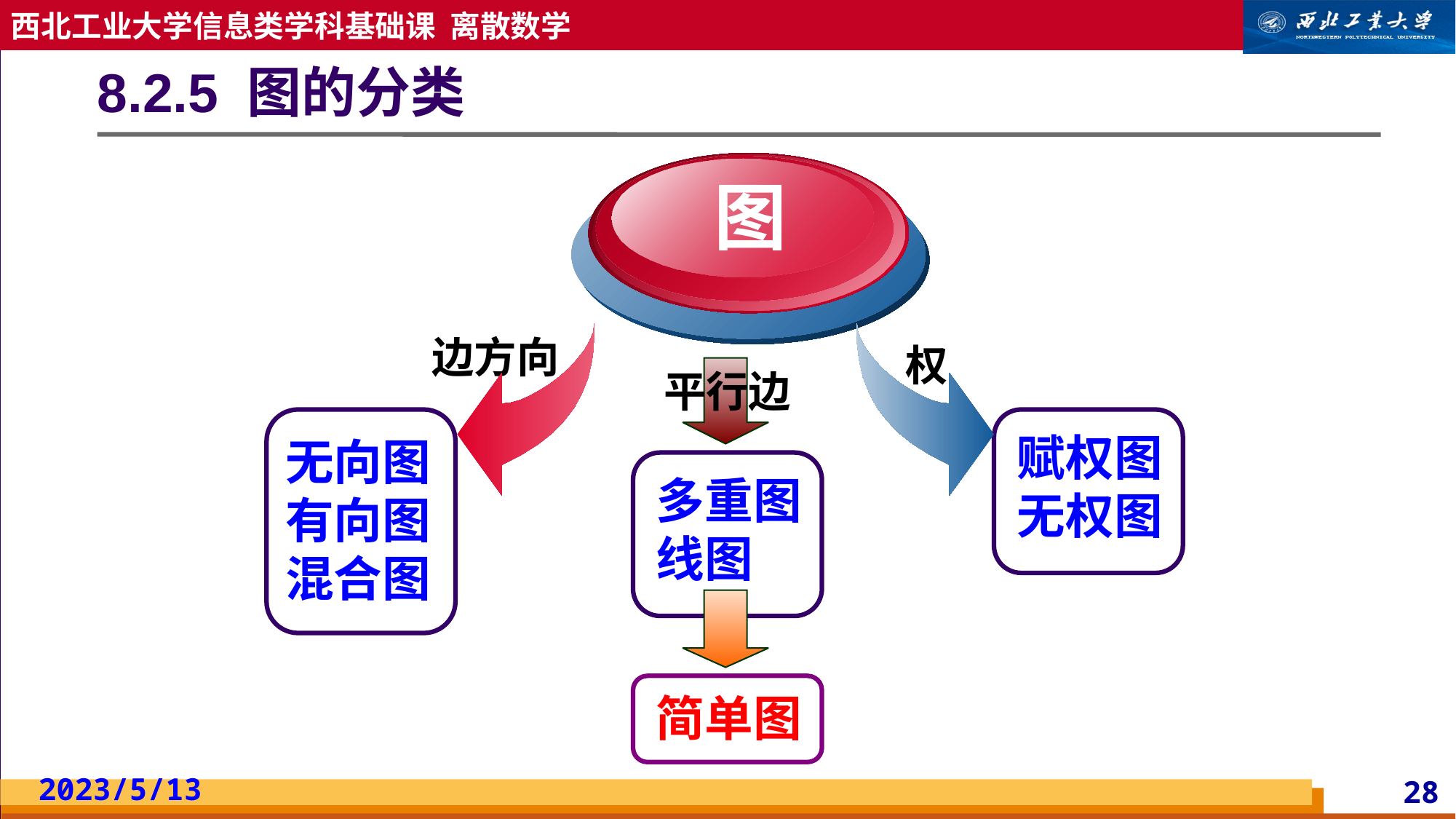

# 8.2.5 图的分类

图
边方向

权

平行边

无向图
有向图
混合图

赋权图无权图

多重图
线图

简单图
2023/5/13